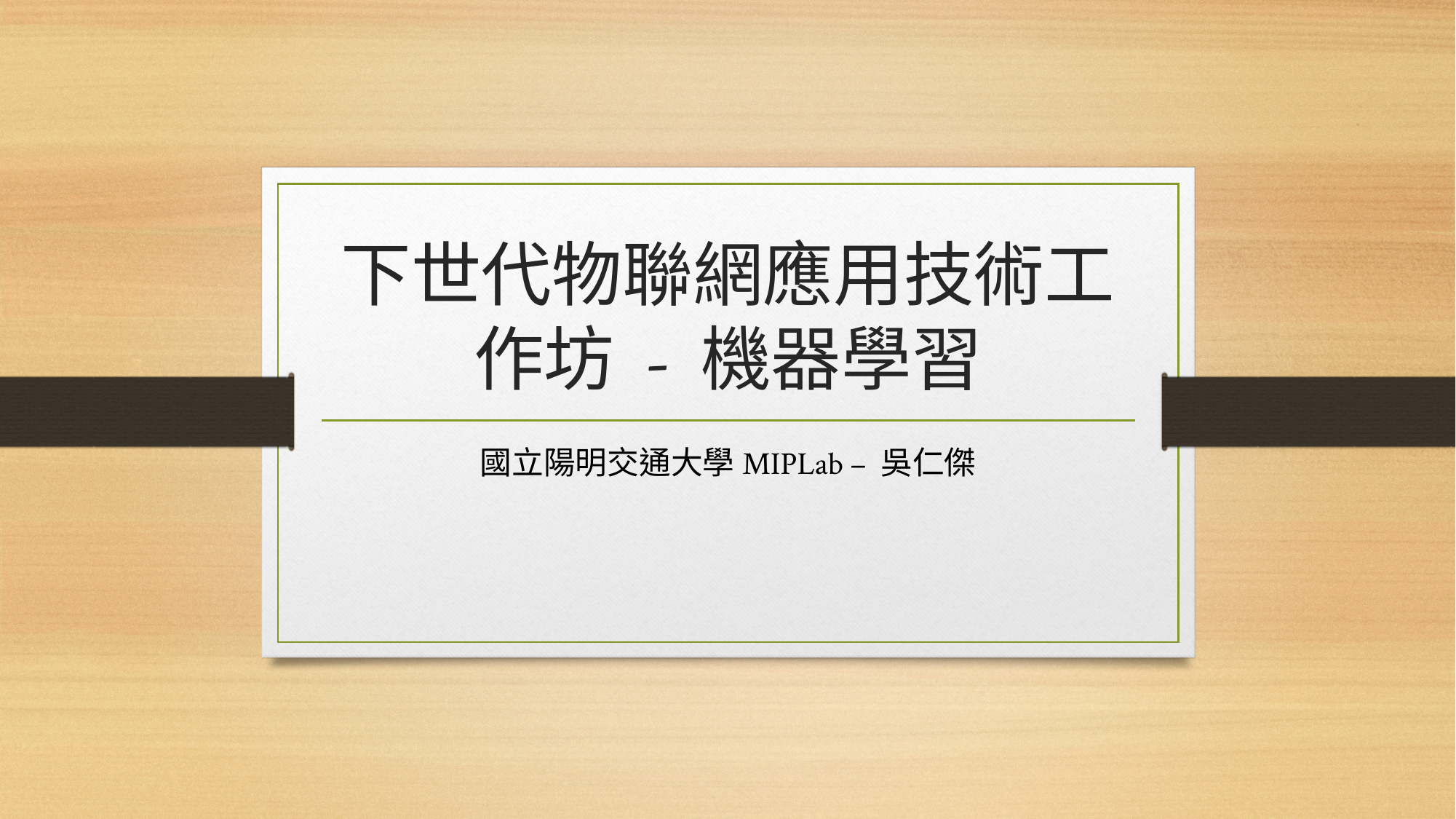

# 下世代物聯網應用技術工作坊 - 機器學習
國立陽明交通大學MIPLab – 吳仁傑